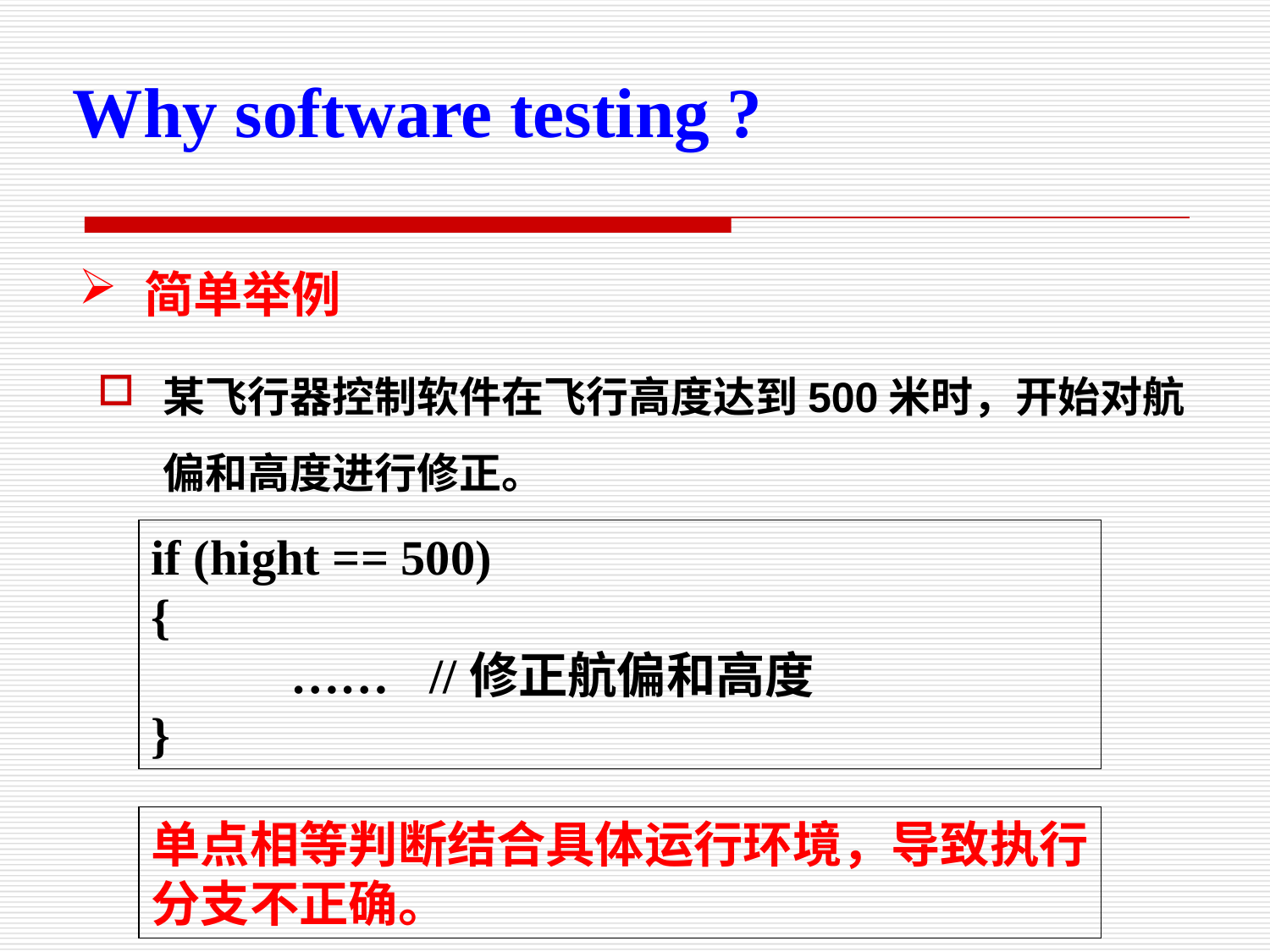

Why software testing ?
简单举例
某飞行器控制软件在飞行高度达到500米时，开始对航偏和高度进行修正。
if (hight == 500)
{
	 ……	  //修正航偏和高度
}
单点相等判断结合具体运行环境，导致执行分支不正确。